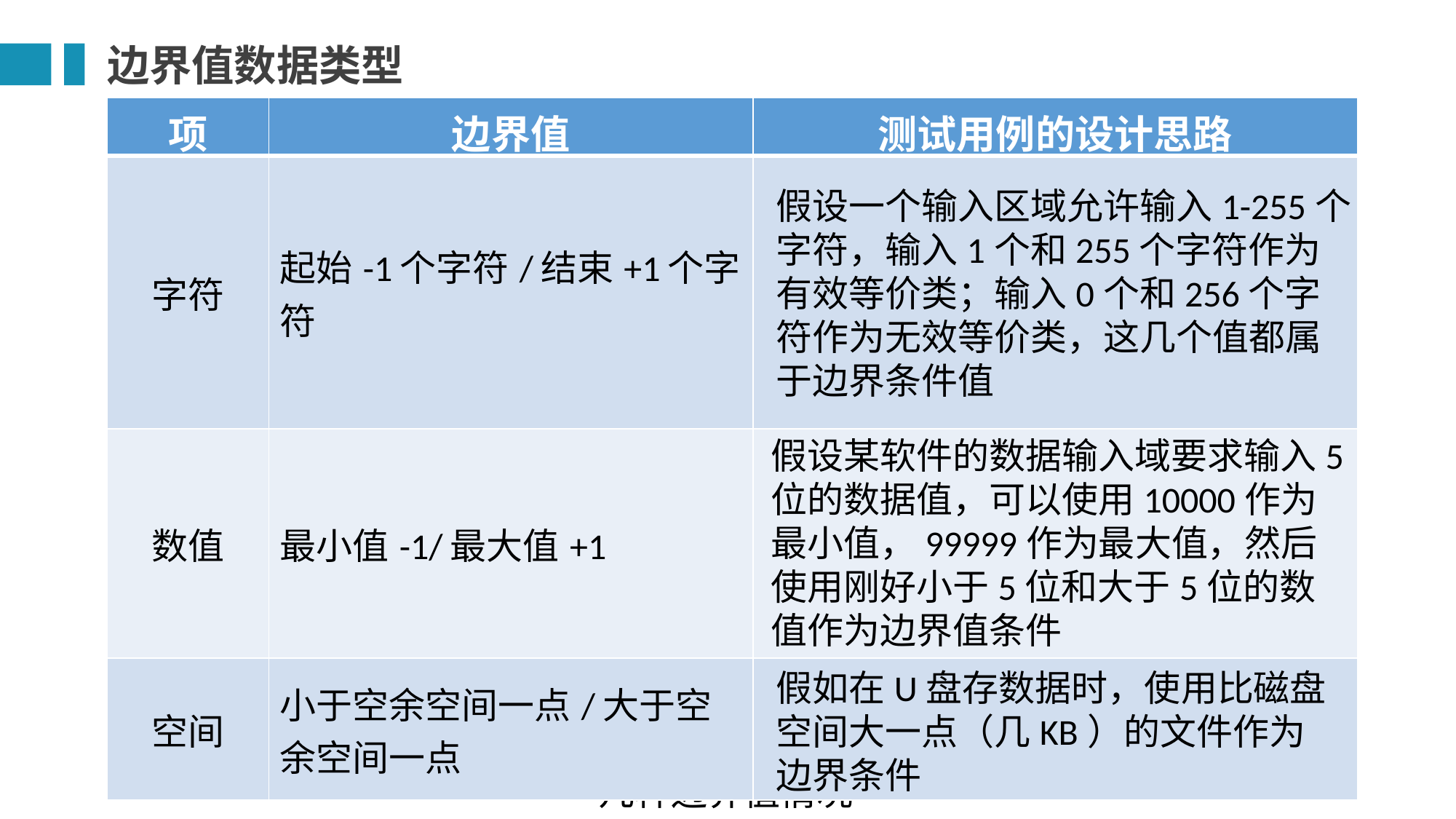

边界值数据类型

| 项 | 边界值 | 测试用例的设计思路 |
| --- | --- | --- |
| 字符 | 起始-1个字符/结束+1个字符 |  |
| 数值 | 最小值-1/最大值+1 |  |
| 空间 | 小于空余空间一点/大于空余空间一点 |  |
假设一个输入区域允许输入1-255个字符，输入1个和255个字符作为有效等价类；输入0个和256个字符作为无效等价类，这几个值都属于边界条件值
假设某软件的数据输入域要求输入5位的数据值，可以使用10000作为最小值，99999作为最大值，然后使用刚好小于5位和大于5位的数值作为边界值条件
假如在U盘存数据时，使用比磁盘空间大一点（几KB）的文件作为边界条件
几种边界值情况
59